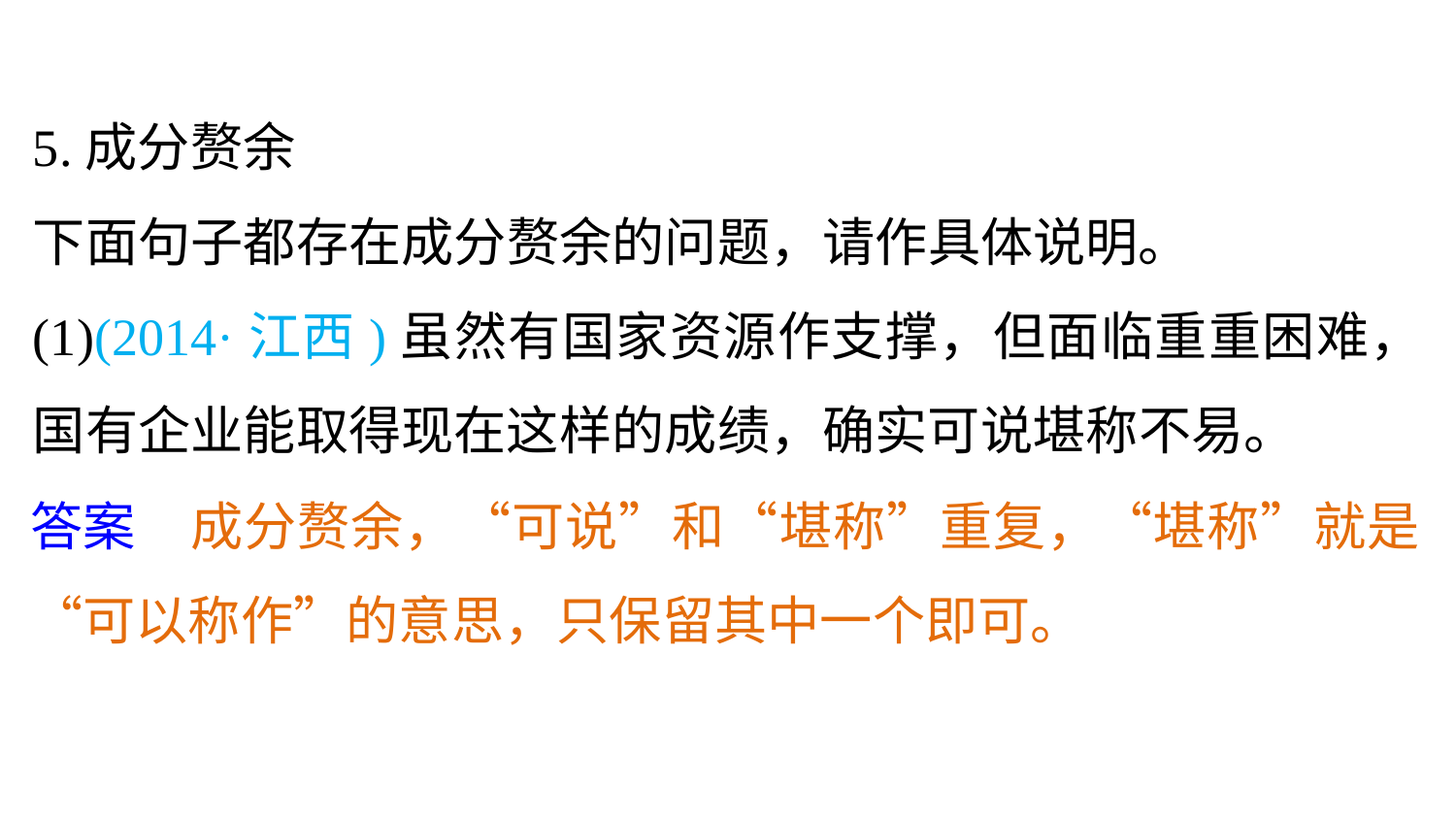

5.成分赘余
下面句子都存在成分赘余的问题，请作具体说明。
(1)(2014·江西)虽然有国家资源作支撑，但面临重重困难，国有企业能取得现在这样的成绩，确实可说堪称不易。
答案　成分赘余，“可说”和“堪称”重复，“堪称”就是“可以称作”的意思，只保留其中一个即可。